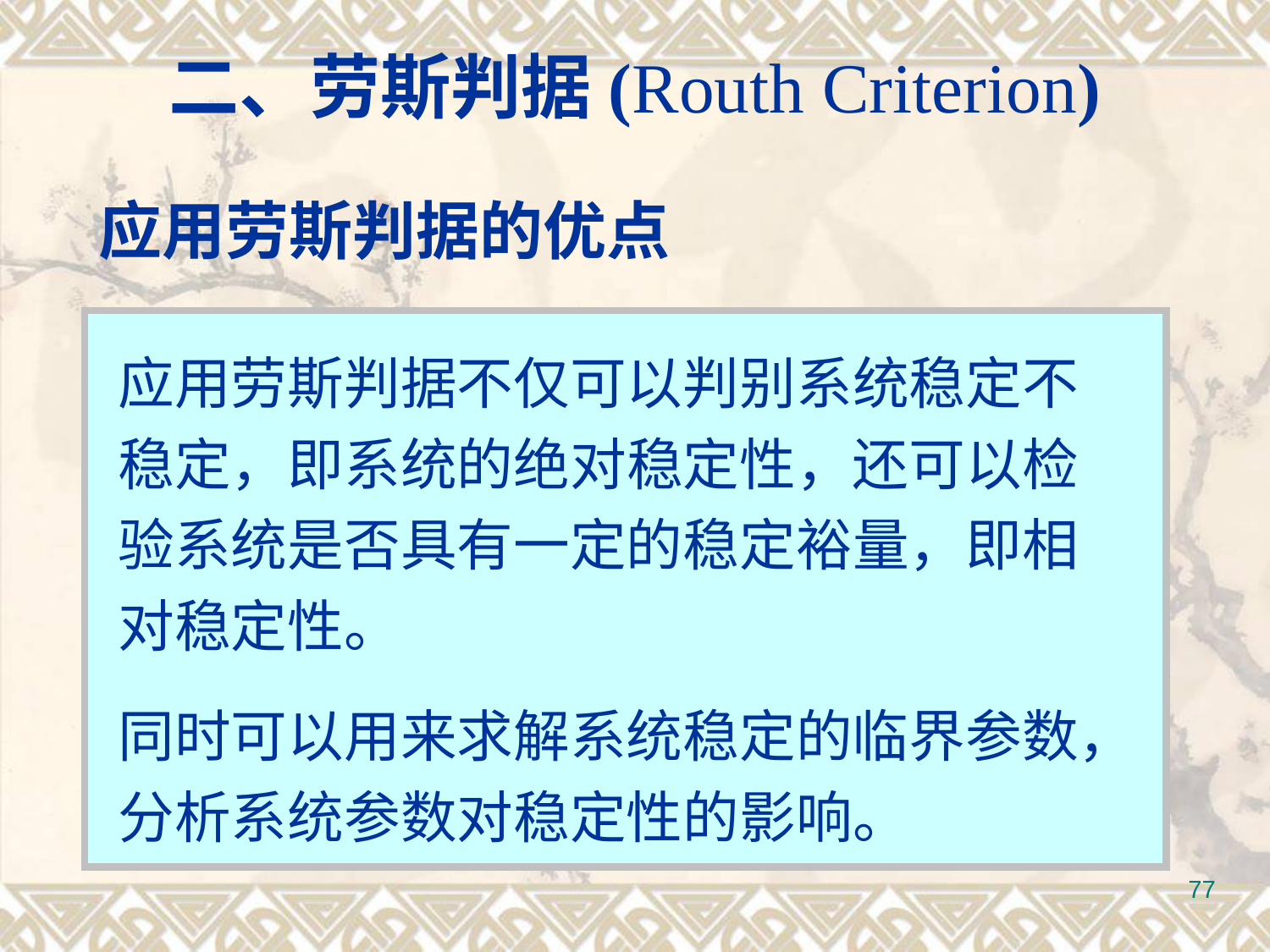

二、劳斯判据(Routh Criterion)
应用劳斯判据的优点

应用劳斯判据不仅可以判别系统稳定不稳定，即系统的绝对稳定性，还可以检验系统是否具有一定的稳定裕量，即相对稳定性。
同时可以用来求解系统稳定的临界参数，分析系统参数对稳定性的影响。
77
77